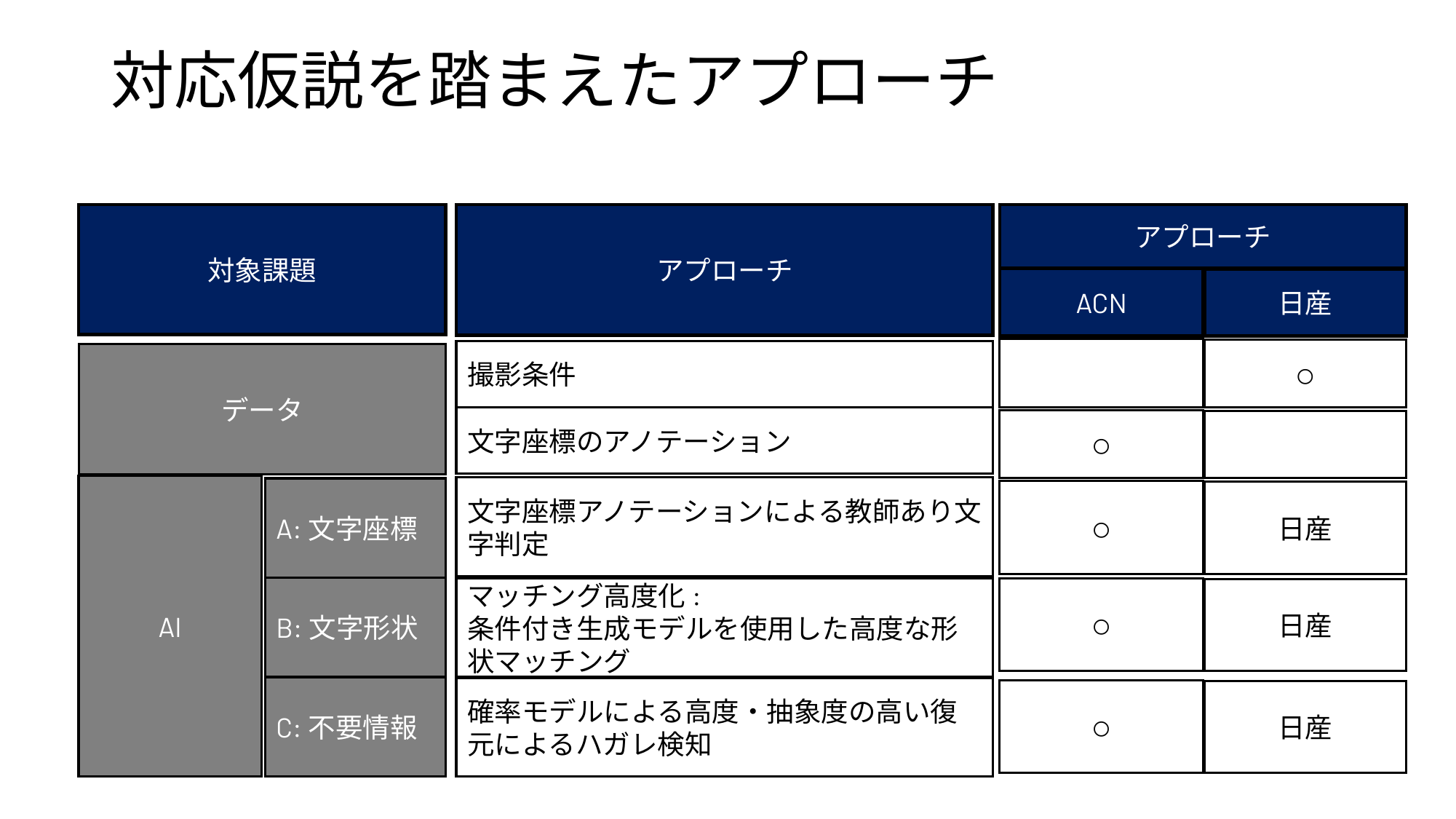

# 対応仮説を踏まえたアプローチ
アプローチ
アプローチ
対象課題
ACN
日産
︎
⚪︎
撮影条件
データ
文字座標のアノテーション
⚪︎

AI
文字座標アノテーションによる教師あり文字判定
A:文字座標
⚪︎
日産
B:文字形状
⚪︎
マッチング高度化:
条件付き生成モデルを使用した高度な形状マッチング
日産
C:不要情報
確率モデルによる高度・抽象度の高い復元によるハガレ検知
⚪︎
日産